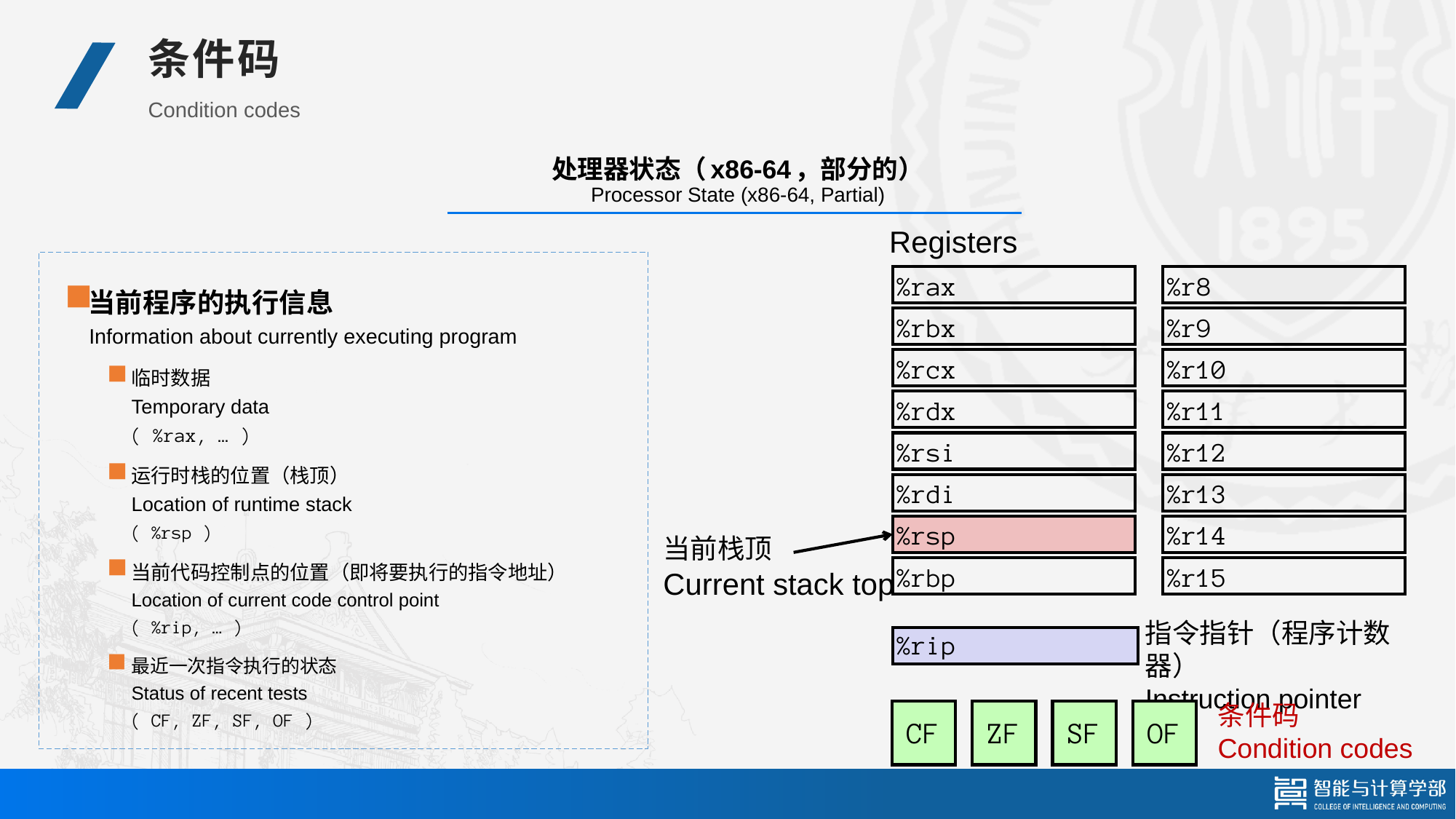

条件码
Condition codes
# 处理器状态（x86-64，部分的） Processor State (x86-64, Partial)
Registers
当前程序的执行信息
Information about currently executing program
临时数据
Temporary data
( %rax, … )
运行时栈的位置（栈顶）
Location of runtime stack
( %rsp )
当前代码控制点的位置（即将要执行的指令地址）
Location of current code control point
( %rip, … )
最近一次指令执行的状态
Status of recent tests
( CF, ZF, SF, OF )
%rax
%r8
%rbx
%r9
%rcx
%r10
%rdx
%r11
%rsi
%r12
%rdi
%r13
%rsp
%r14
%rbp
%r15
当前栈顶
Current stack top
指令指针（程序计数器）
Instruction pointer
%rip
条件码
Condition codes
CF
ZF
SF
OF